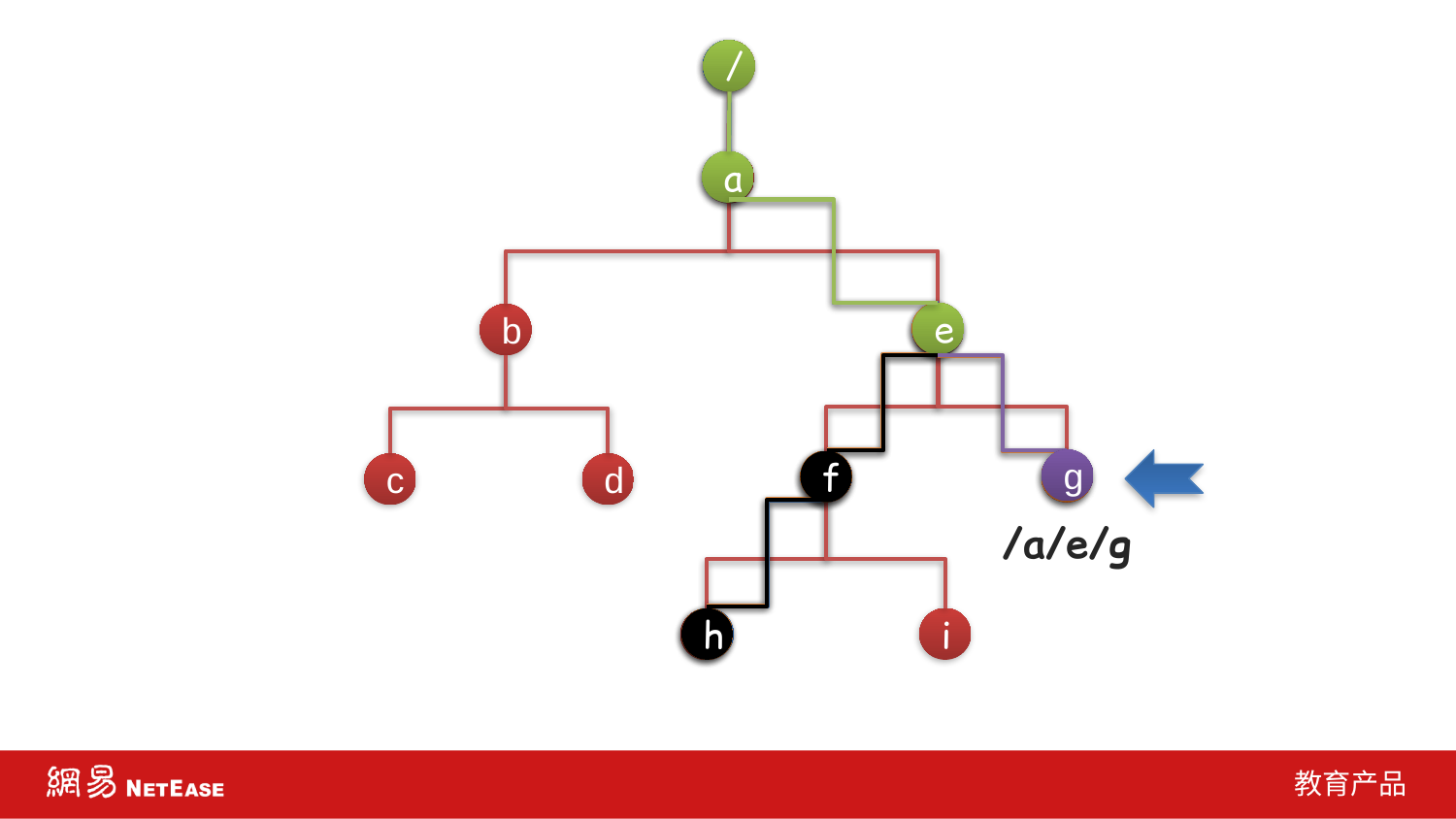

/
/
/
a
a
a
e
e
e
b
e
g

f
g
f
f
f
g
c
d
/a/e/g
h
h
i
h
h
教育产品